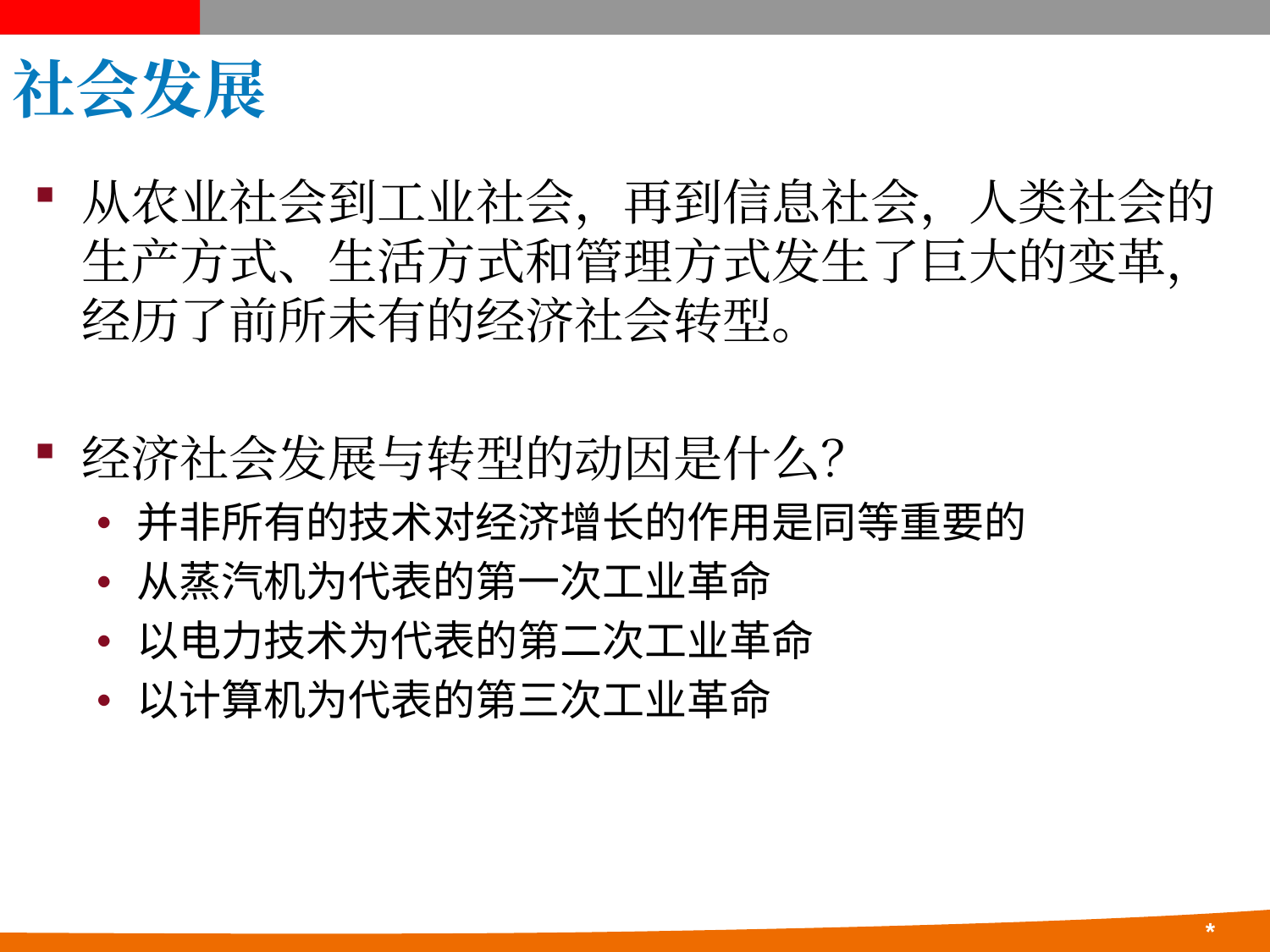

# 社会发展
从农业社会到工业社会，再到信息社会，人类社会的生产方式、生活方式和管理方式发生了巨大的变革，经历了前所未有的经济社会转型。

经济社会发展与转型的动因是什么？
并非所有的技术对经济增长的作用是同等重要的
从蒸汽机为代表的第一次工业革命
以电力技术为代表的第二次工业革命
以计算机为代表的第三次工业革命